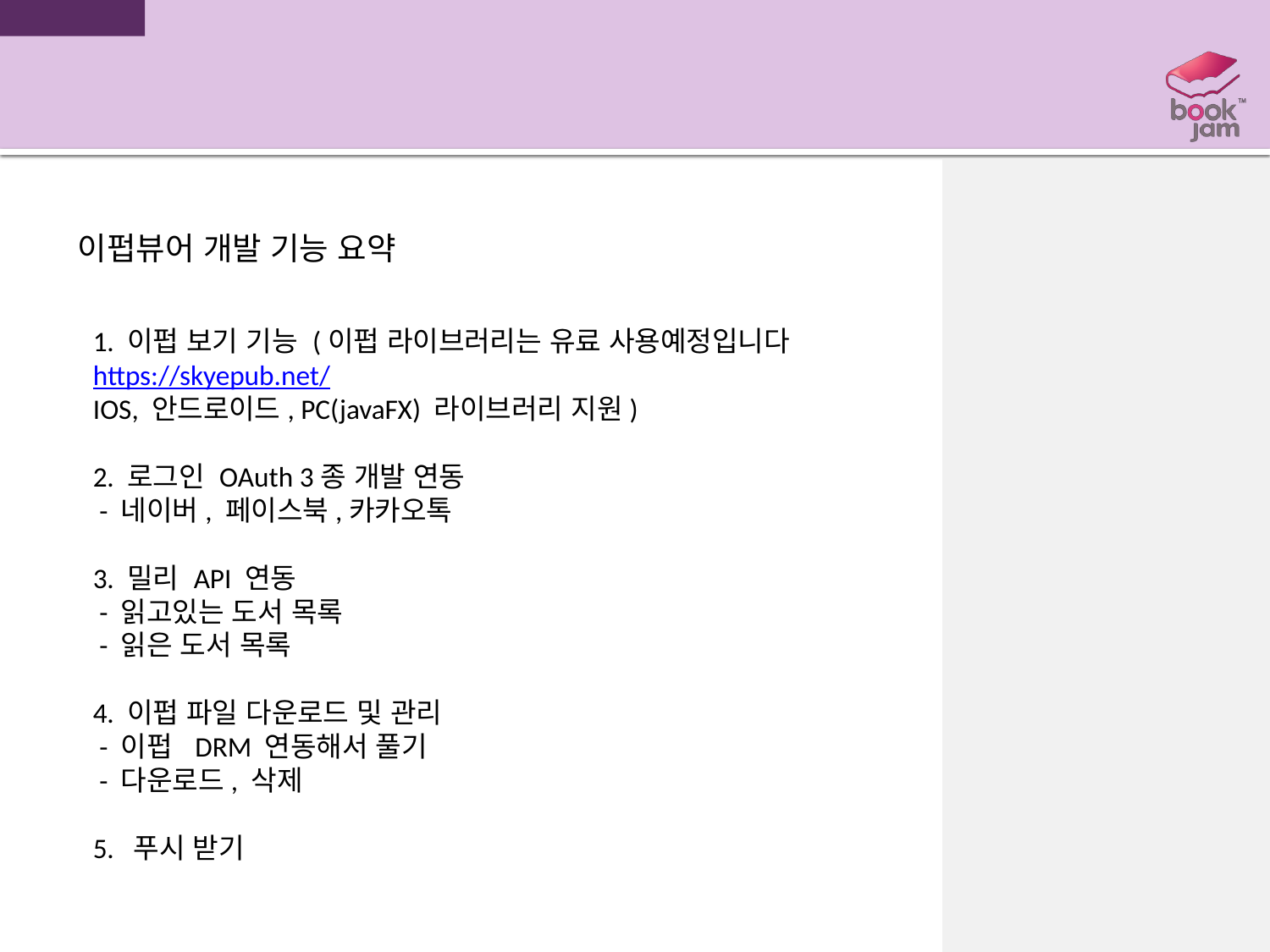

이펍뷰어 개발 기능 요약
1. 이펍 보기 기능 (이펍 라이브러리는 유료 사용예정입니다
https://skyepub.net/
IOS, 안드로이드, PC(javaFX) 라이브러리 지원)

2. 로그인 OAuth 3종 개발 연동
 - 네이버, 페이스북,카카오톡

3. 밀리 API 연동
 - 읽고있는 도서 목록
 - 읽은 도서 목록

4. 이펍 파일 다운로드 및 관리
 - 이펍  DRM 연동해서 풀기
 - 다운로드, 삭제

5.  푸시 받기